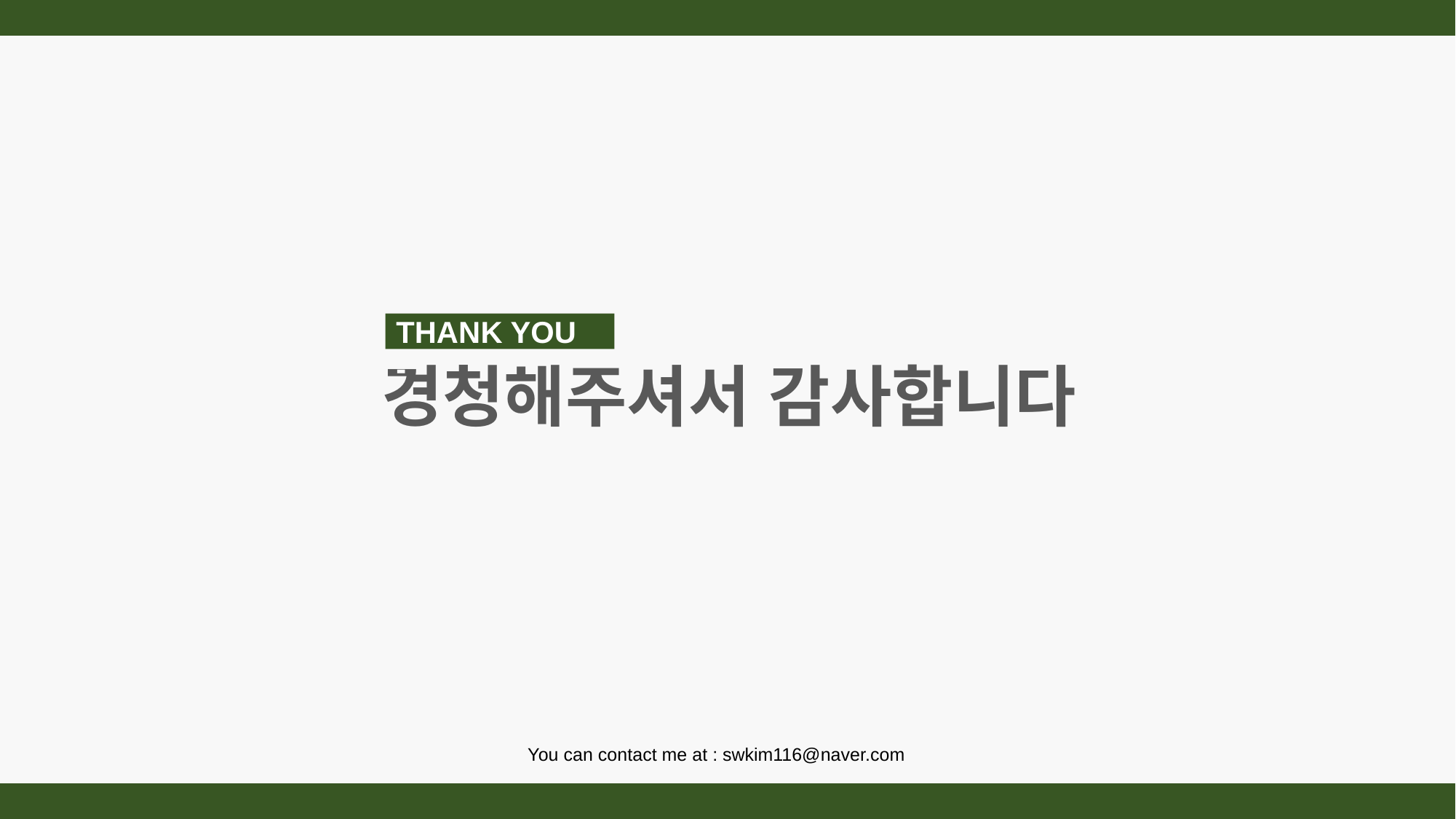

THANK YOU -

경청해주셔서 감사합니다
You can contact me at : swkim116@naver.com